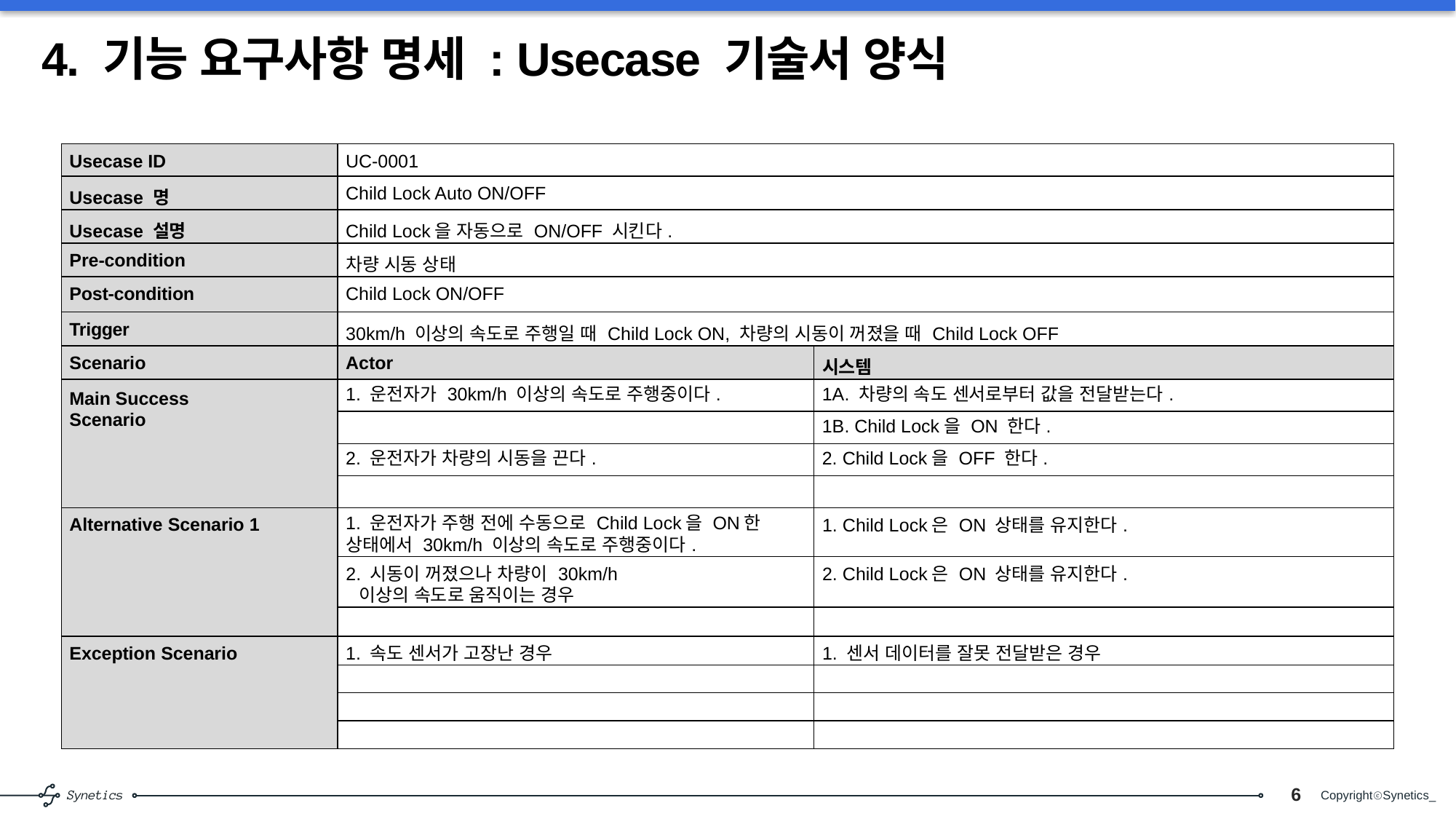

# 4. 기능 요구사항 명세 : Usecase 기술서 양식
| Usecase ID | UC-0001 |  |
| --- | --- | --- |
| Usecase 명 | Child Lock Auto ON/OFF |  |
| Usecase 설명 | Child Lock을 자동으로 ON/OFF 시킨다. |  |
| Pre-condition | 차량 시동 상태 |  |
| Post-condition | Child Lock ON/OFF |  |
| Trigger | 30km/h 이상의 속도로 주행일 때 Child Lock ON, 차량의 시동이 꺼졌을 때 Child Lock OFF |  |
| Scenario | Actor | 시스템 |
| Main Success Scenario | 1. 운전자가 30km/h 이상의 속도로 주행중이다. | 1A. 차량의 속도 센서로부터 값을 전달받는다. |
|  |  | 1B. Child Lock을 ON 한다. |
|  | 2. 운전자가 차량의 시동을 끈다. | 2. Child Lock을 OFF 한다. |
|  |  |  |
| Alternative Scenario 1 | 1. 운전자가 주행 전에 수동으로 Child Lock을 ON한 상태에서 30km/h 이상의 속도로 주행중이다. | 1. Child Lock은 ON 상태를 유지한다. |
|  | 2. 시동이 꺼졌으나 차량이 30km/h 이상의 속도로 움직이는 경우 | 2. Child Lock은 ON 상태를 유지한다. |
|  |  |  |
| Exception Scenario | 1. 속도 센서가 고장난 경우 | 1. 센서 데이터를 잘못 전달받은 경우 |
|  |  |  |
|  |  |  |
|  |  |  |